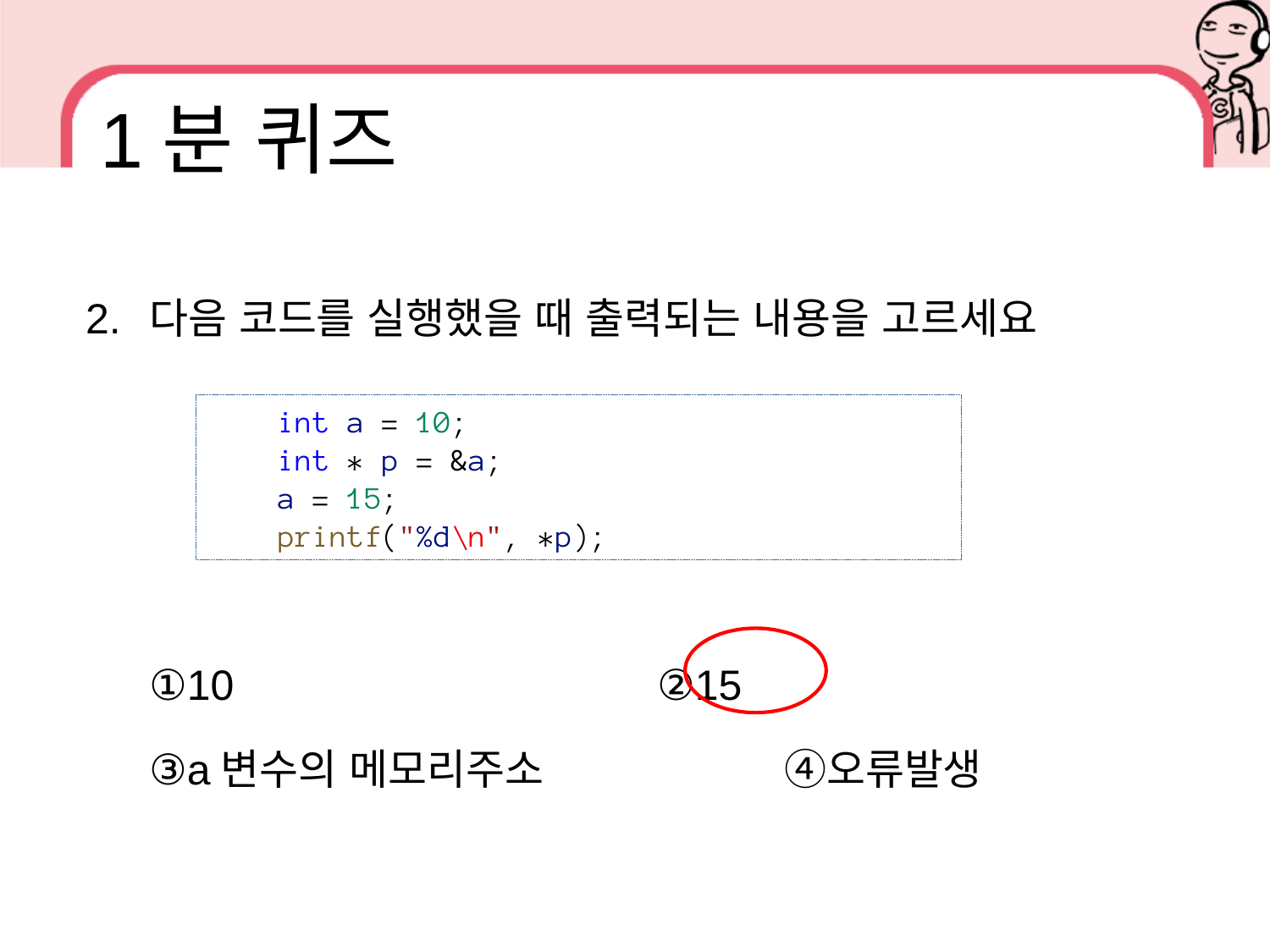

# 1분 퀴즈
다음 코드를 실행했을 때 출력되는 내용을 고르세요

①10 				②15
③a변수의 메모리주소 		④오류발생
    int a = 10;
    int * p = &a;
    a = 15;
    printf("%d\n", *p);